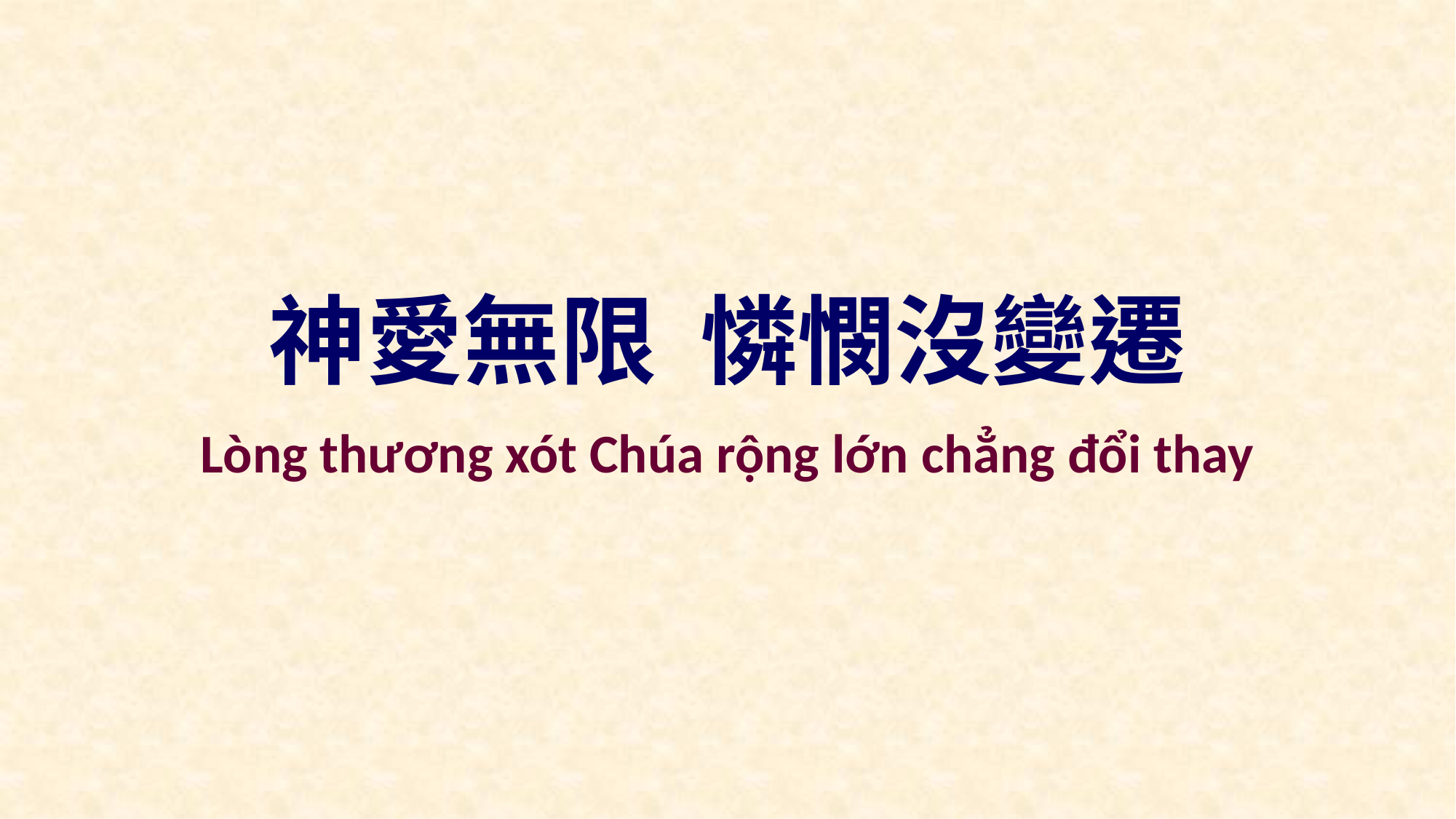

神愛無限  憐憫沒變遷
Lòng thương xót Chúa rộng lớn chẳng đổi thay